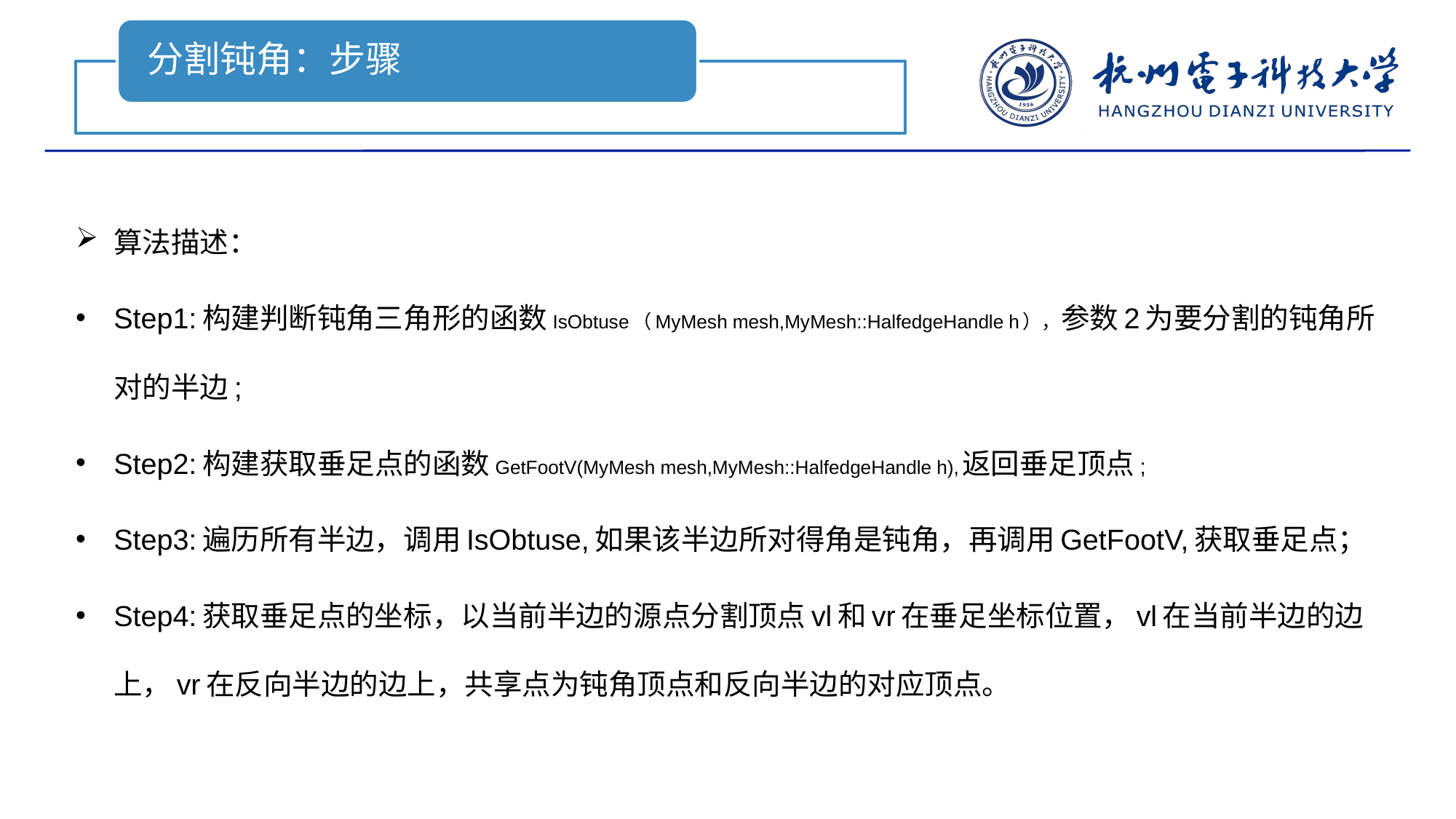

分割钝角：步骤
算法描述：
Step1:构建判断钝角三角形的函数IsObtuse（MyMesh mesh,MyMesh::HalfedgeHandle h），参数2为要分割的钝角所对的半边;
Step2:构建获取垂足点的函数GetFootV(MyMesh mesh,MyMesh::HalfedgeHandle h),返回垂足顶点;
Step3:遍历所有半边，调用IsObtuse,如果该半边所对得角是钝角，再调用GetFootV,获取垂足点；
Step4:获取垂足点的坐标，以当前半边的源点分割顶点vl和vr在垂足坐标位置，vl在当前半边的边上，vr在反向半边的边上，共享点为钝角顶点和反向半边的对应顶点。